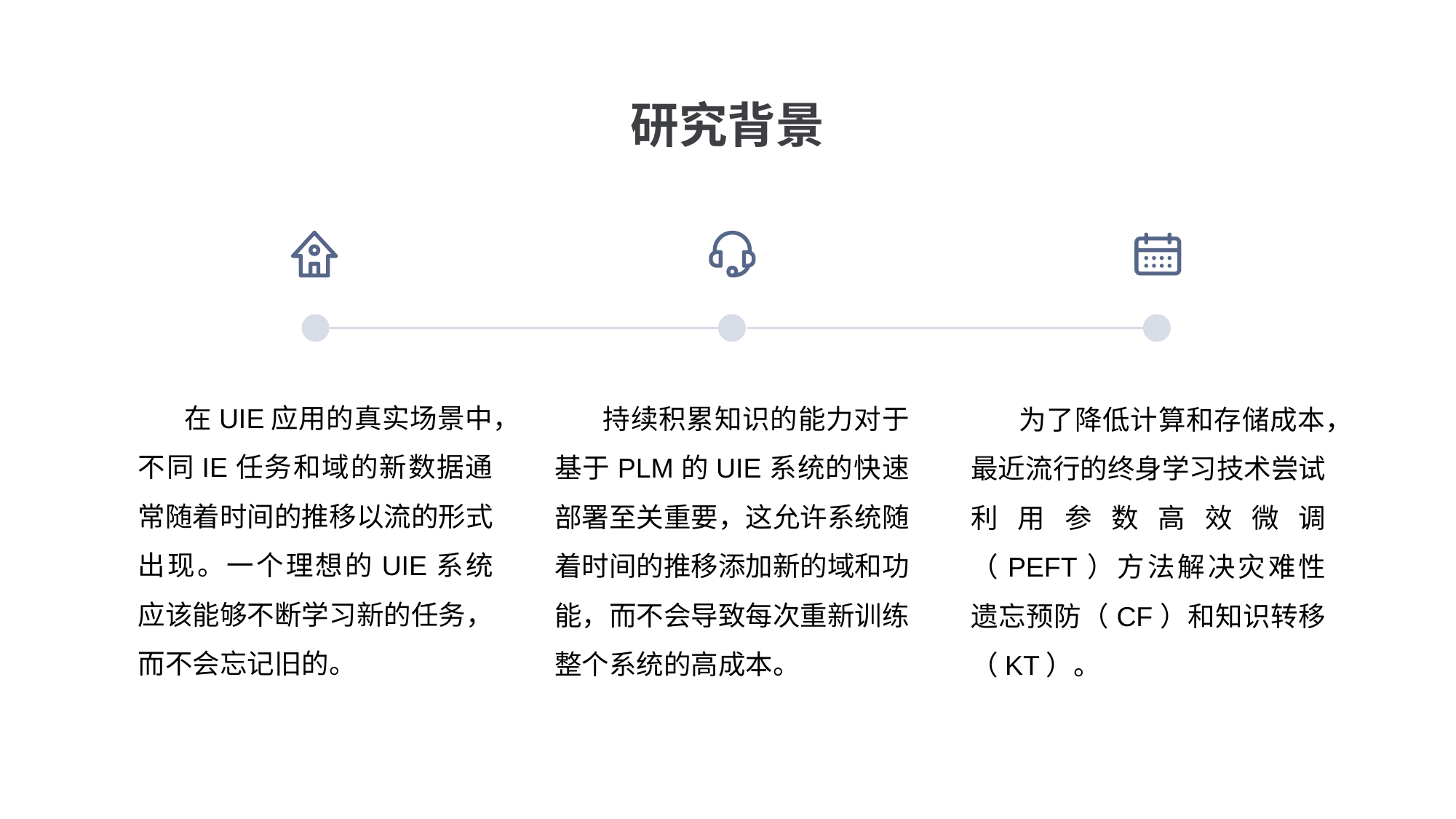

研究背景

      在UIE应用的真实场景中，不同IE任务和域的新数据通常随着时间的推移以流的形式出现。一个理想的UIE系统应该能够不断学习新的任务，而不会忘记旧的。
      持续积累知识的能力对于基于PLM的UIE系统的快速部署至关重要，这允许系统随着时间的推移添加新的域和功能，而不会导致每次重新训练整个系统的高成本。
      为了降低计算和存储成本，最近流行的终身学习技术尝试利用参数高效微调（PEFT）方法解决灾难性遗忘预防（CF）和知识转移（KT）。